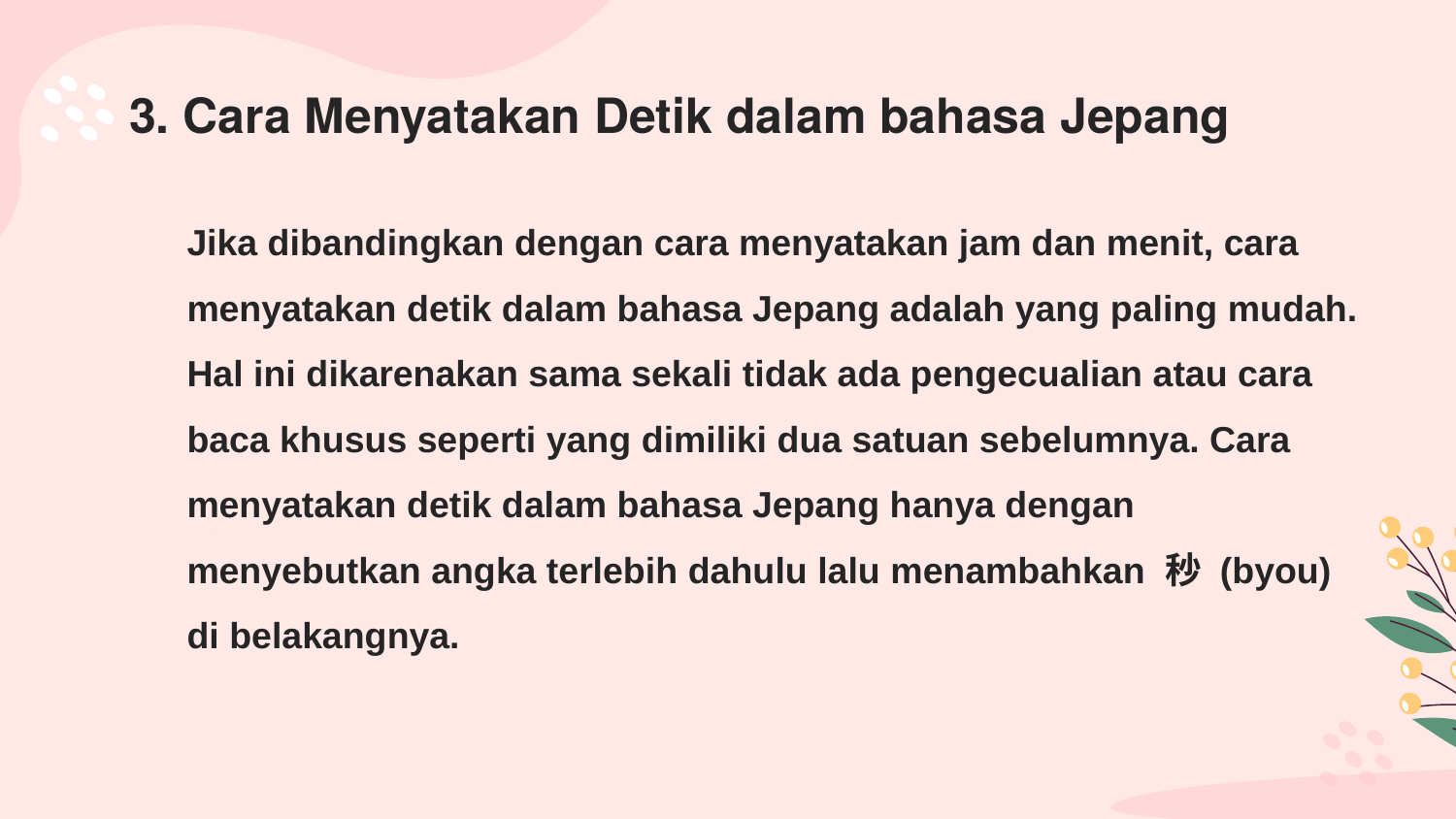

# 3. Cara Menyatakan Detik dalam bahasa Jepang
Jika dibandingkan dengan cara menyatakan jam dan menit, cara menyatakan detik dalam bahasa Jepang adalah yang paling mudah. Hal ini dikarenakan sama sekali tidak ada pengecualian atau cara baca khusus seperti yang dimiliki dua satuan sebelumnya. Cara menyatakan detik dalam bahasa Jepang hanya dengan menyebutkan angka terlebih dahulu lalu menambahkan 秒 (byou) di belakangnya.